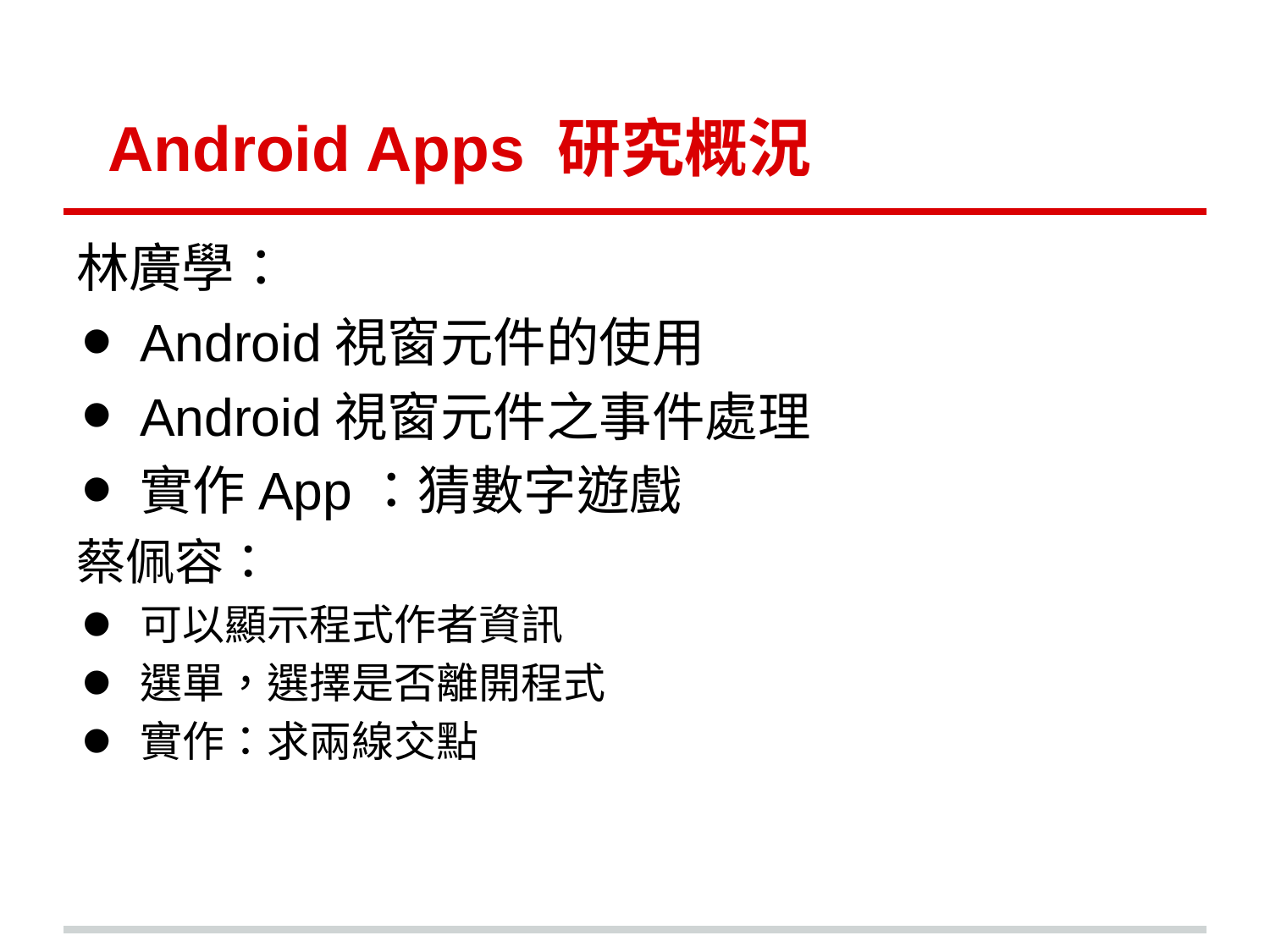

# Android Apps 研究概況
林廣學：
Android視窗元件的使用
Android視窗元件之事件處理
實作App：猜數字遊戲
蔡佩容：
可以顯示程式作者資訊
選單，選擇是否離開程式
實作：求兩線交點